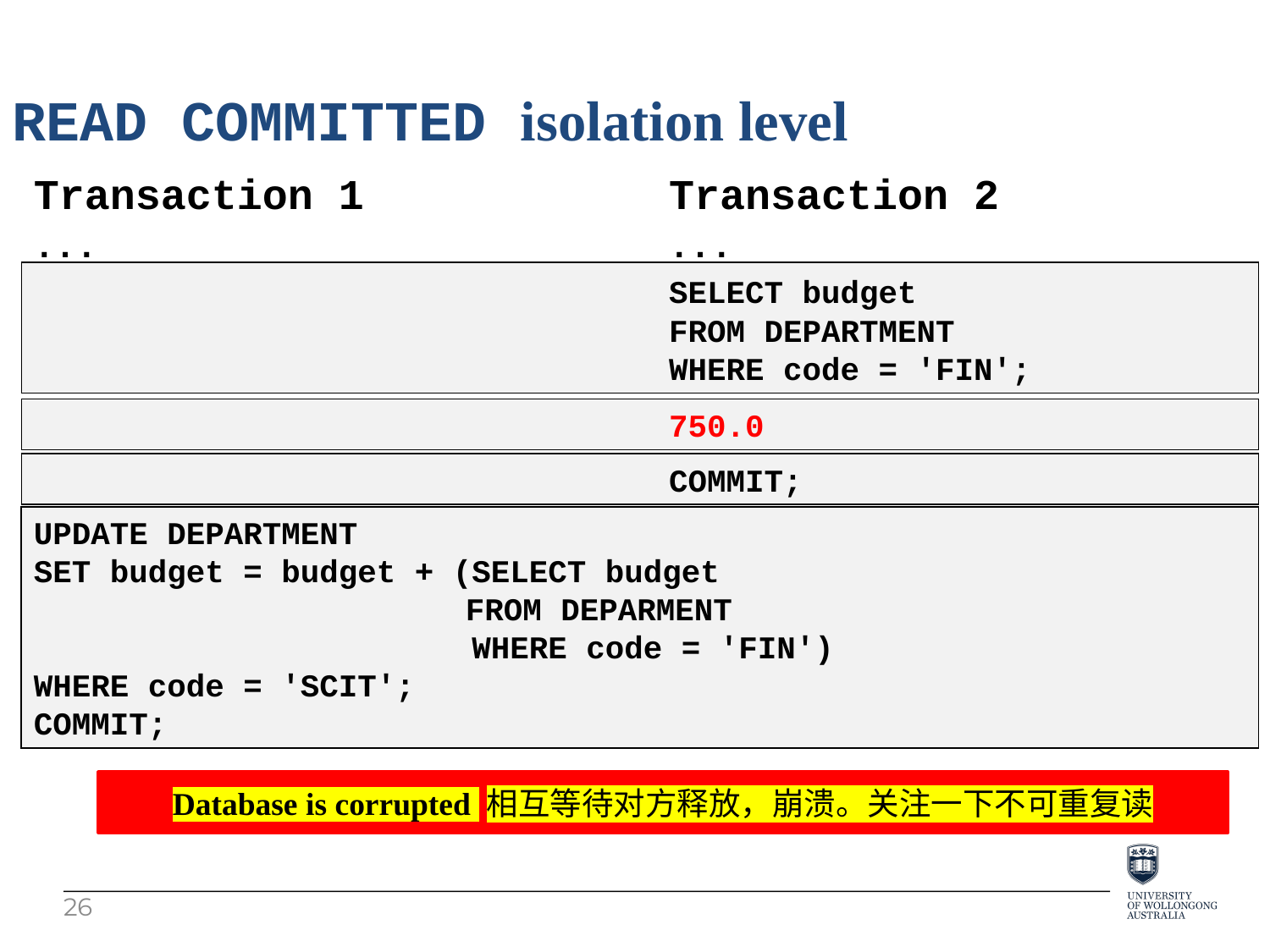

READ COMMITTED isolation level
Transaction 1            Transaction 2
...					...
					SELECT budget
					FROM DEPARTMENT
					WHERE code = 'FIN';
					750.0
					COMMIT;
UPDATE DEPARTMENT
SET budget = budget + (SELECT budget
	                FROM DEPARMENT
                       WHERE code = 'FIN')
WHERE code = 'SCIT';
COMMIT;
Database is corrupted 相互等待对方释放，崩溃。关注一下不可重复读
26